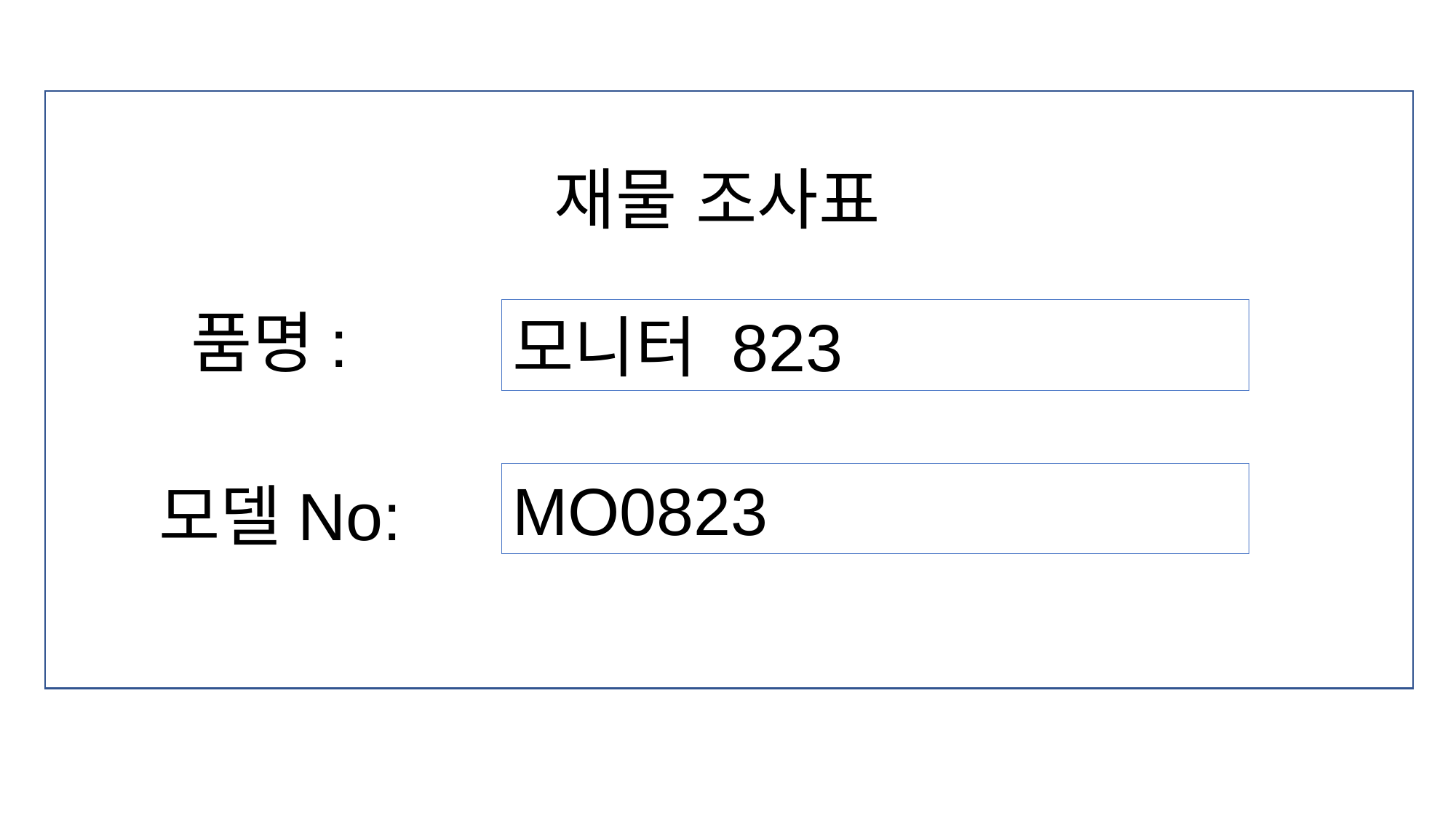

재물 조사표
품명:
모니터 823
MO0823
모델No: